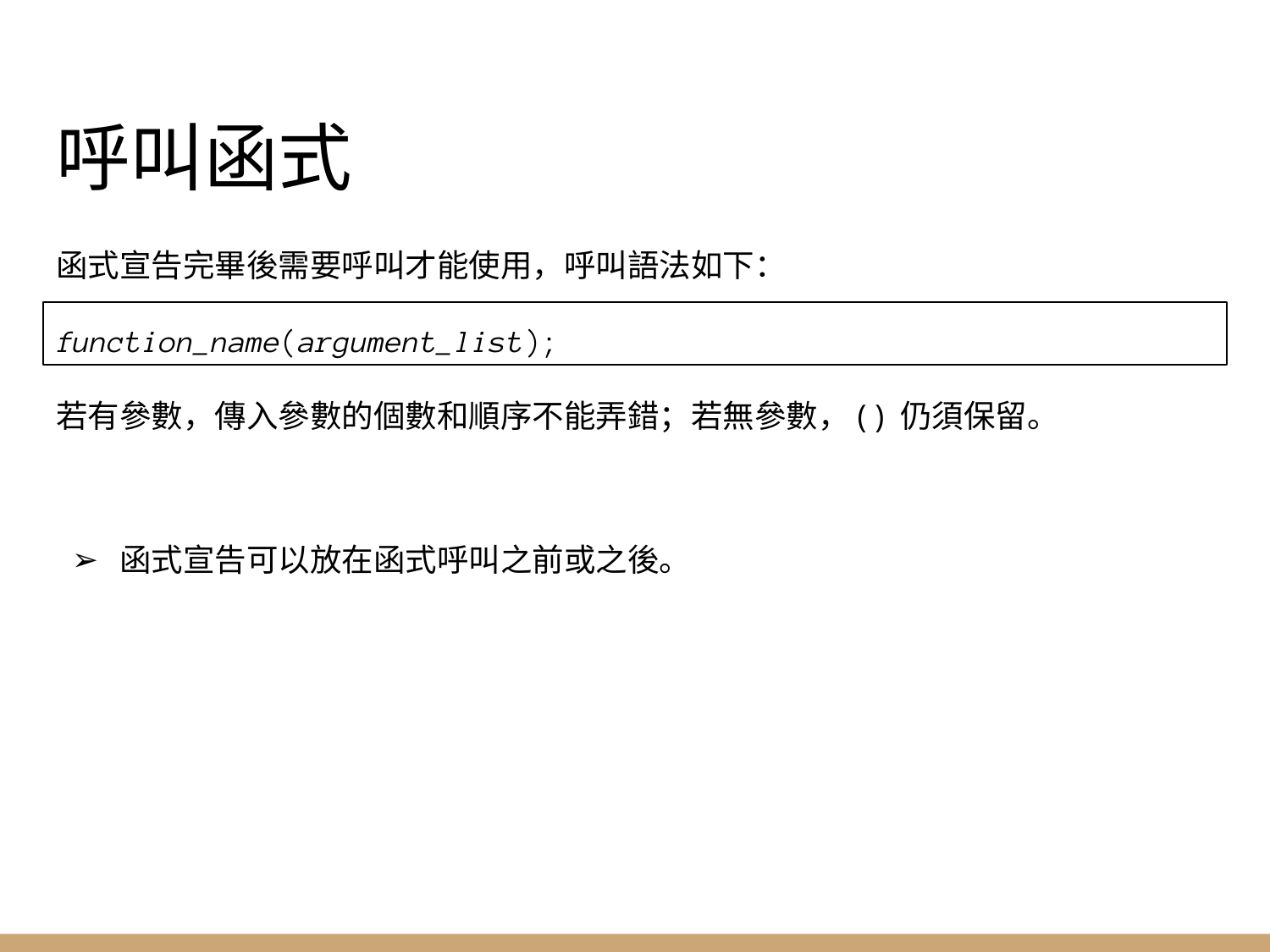

# 呼叫函式
函式宣告完畢後需要呼叫才能使用，呼叫語法如下：
function_name(argument_list);
若有參數，傳入參數的個數和順序不能弄錯；若無參數，( ) 仍須保留。

函式宣告可以放在函式呼叫之前或之後。